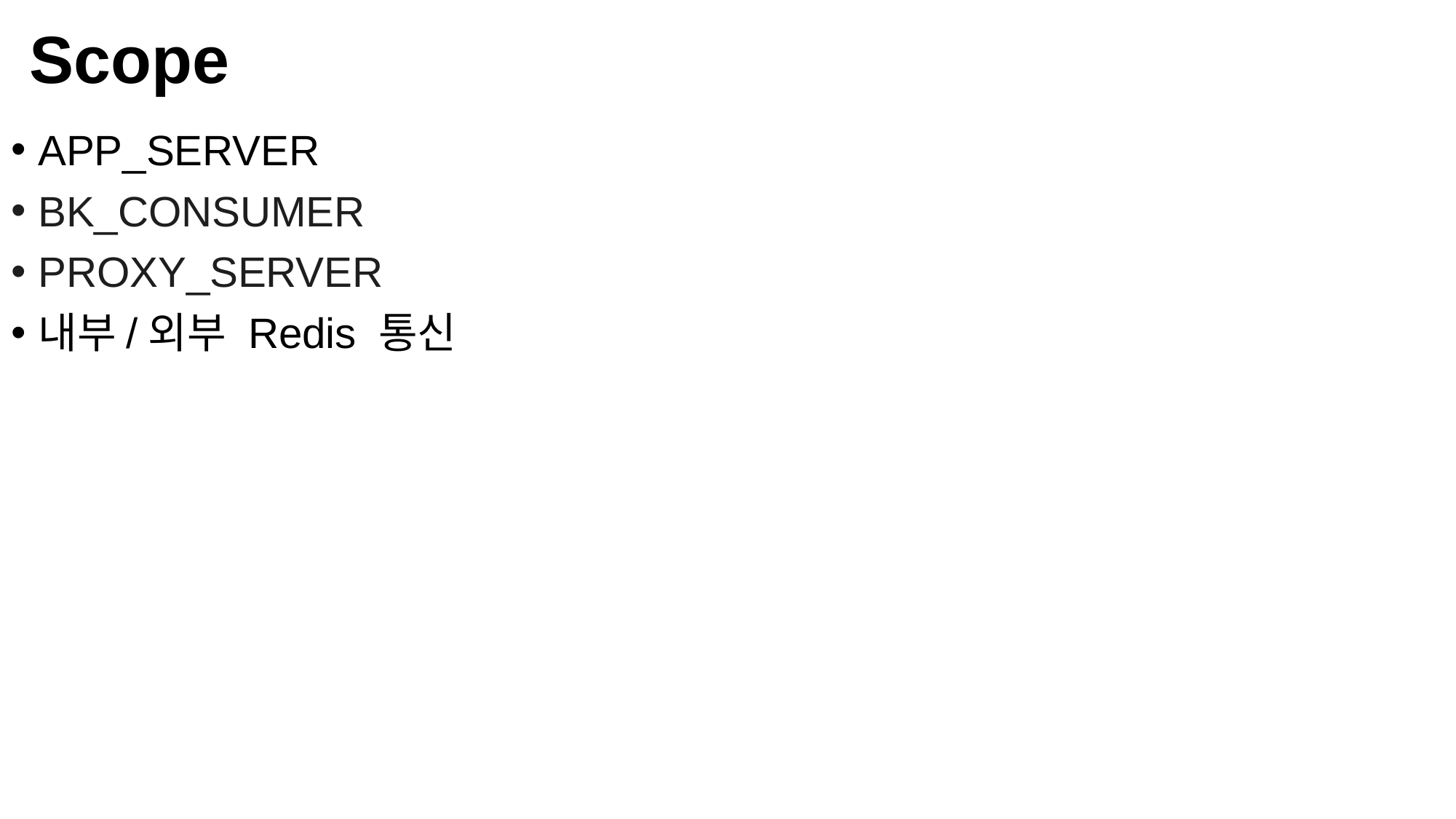

# Scope
APP_SERVER
BK_CONSUMER
PROXY_SERVER
내부/외부 Redis 통신